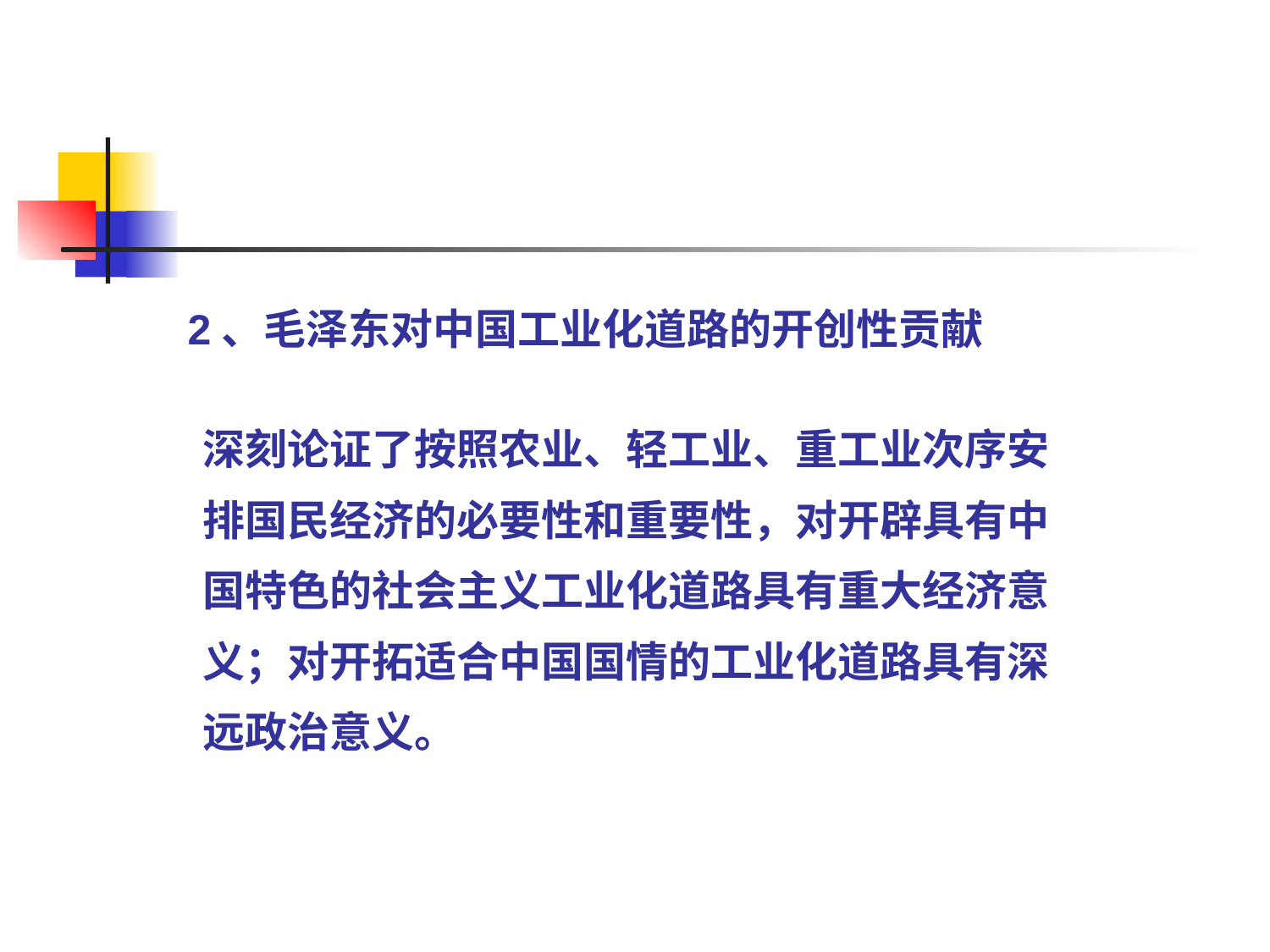

2、毛泽东对中国工业化道路的开创性贡献
深刻论证了按照农业、轻工业、重工业次序安排国民经济的必要性和重要性，对开辟具有中国特色的社会主义工业化道路具有重大经济意义；对开拓适合中国国情的工业化道路具有深远政治意义。